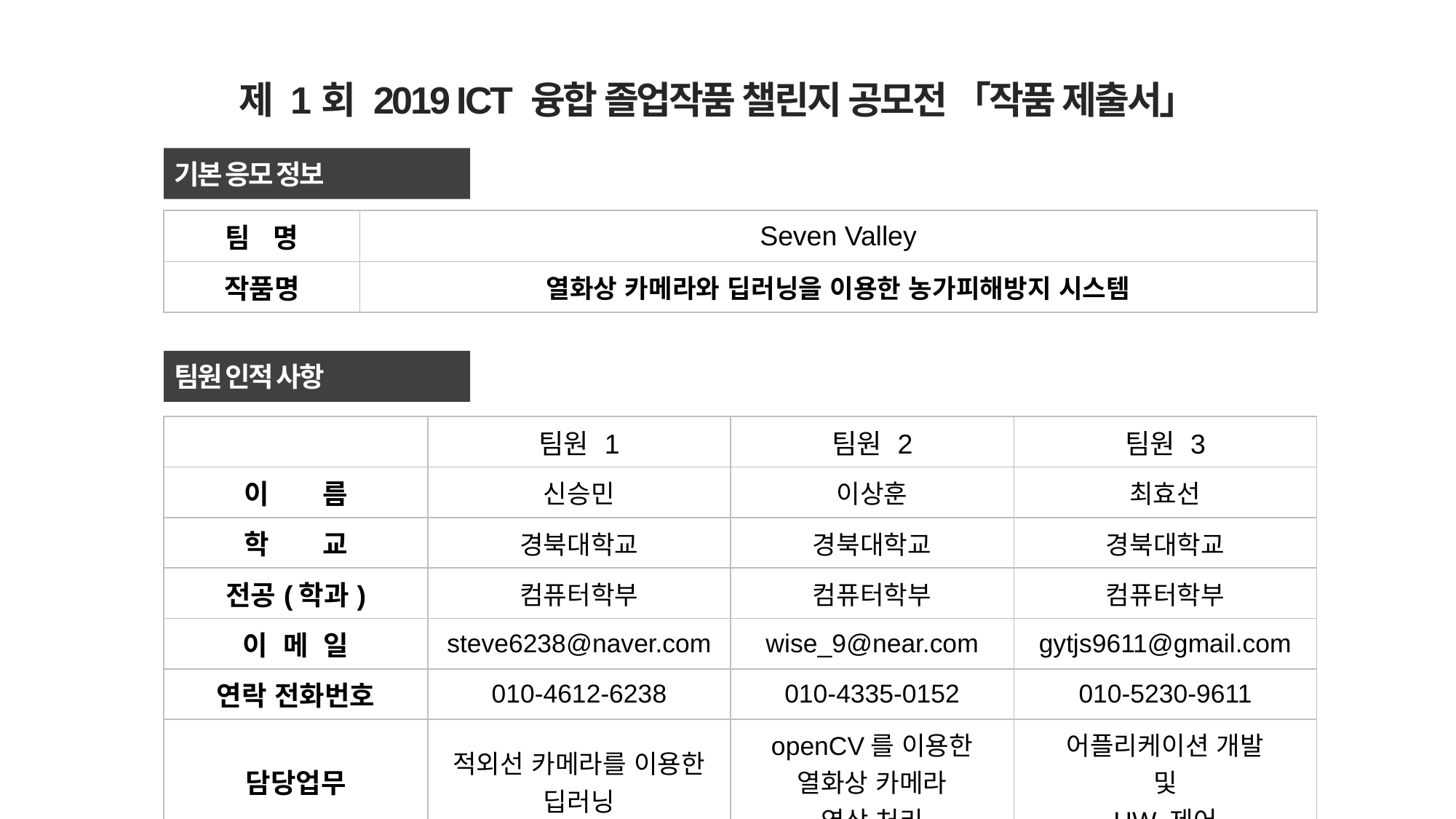

제 1회 2019 ICT 융합 졸업작품 챌린지 공모전 「작품 제출서」
기본 응모 정보
| 팀 명 | Seven Valley |
| --- | --- |
| 작품명 | 열화상 카메라와 딥러닝을 이용한 농가피해방지 시스템 |
팀원 인적 사항
|  | 팀원 1 | 팀원 2 | 팀원 3 |
| --- | --- | --- | --- |
| 이 름 | 신승민 | 이상훈 | 최효선 |
| 학 교 | 경북대학교 | 경북대학교 | 경북대학교 |
| 전공(학과) | 컴퓨터학부 | 컴퓨터학부 | 컴퓨터학부 |
| 이 메 일 | steve6238@naver.com | wise\_9@near.com | gytjs9611@gmail.com |
| 연락 전화번호 | 010-4612-6238 | 010-4335-0152 | 010-5230-9611 |
| 담당업무 | 적외선 카메라를 이용한 딥러닝 | openCV를 이용한 열화상 카메라 영상 처리 | 어플리케이션 개발 및 HW 제어 |